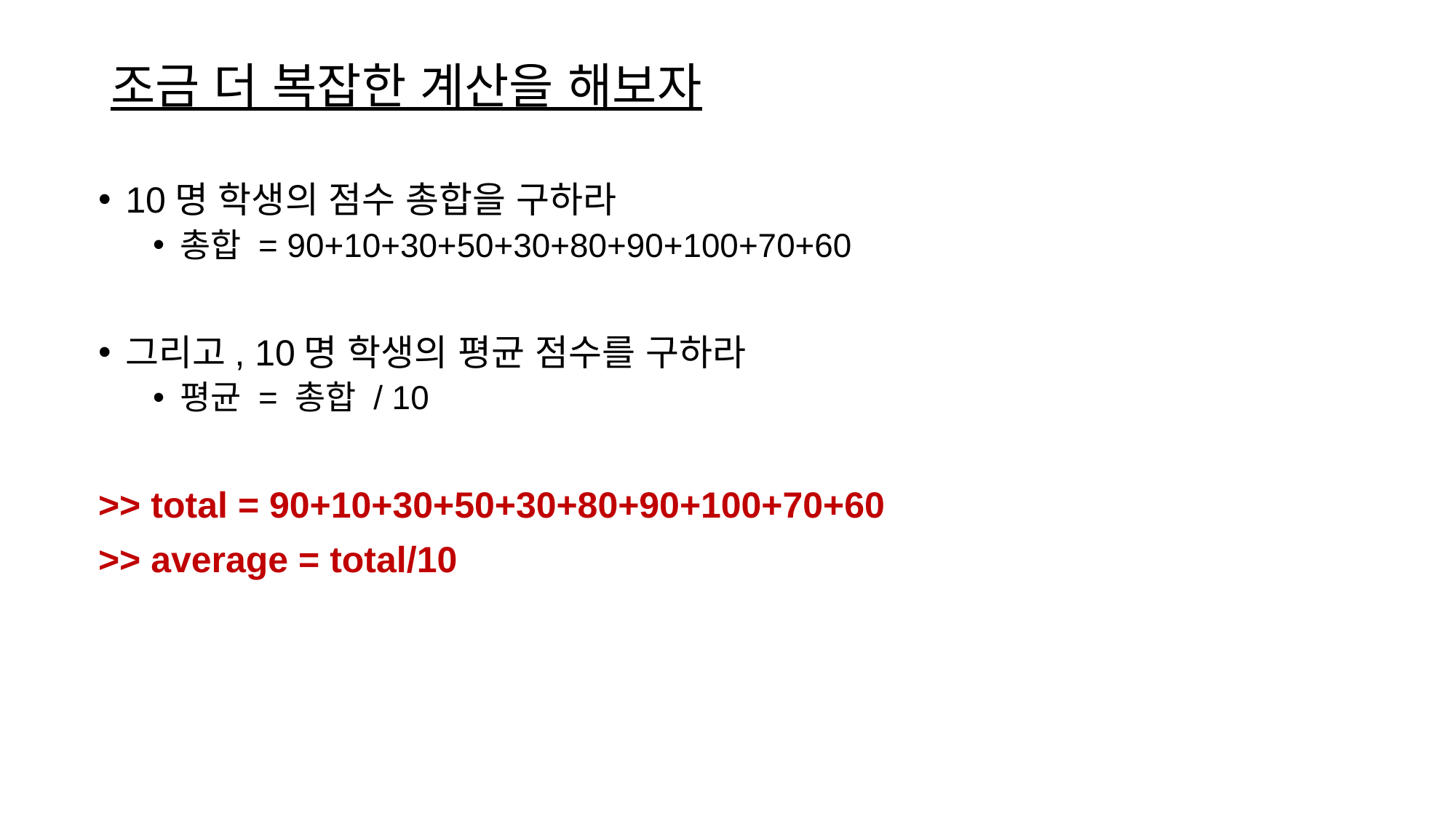

# 조금 더 복잡한 계산을 해보자
10명 학생의 점수 총합을 구하라
총합 = 90+10+30+50+30+80+90+100+70+60

그리고, 10명 학생의 평균 점수를 구하라
평균 = 총합 / 10

>> total = 90+10+30+50+30+80+90+100+70+60
>> average = total/10